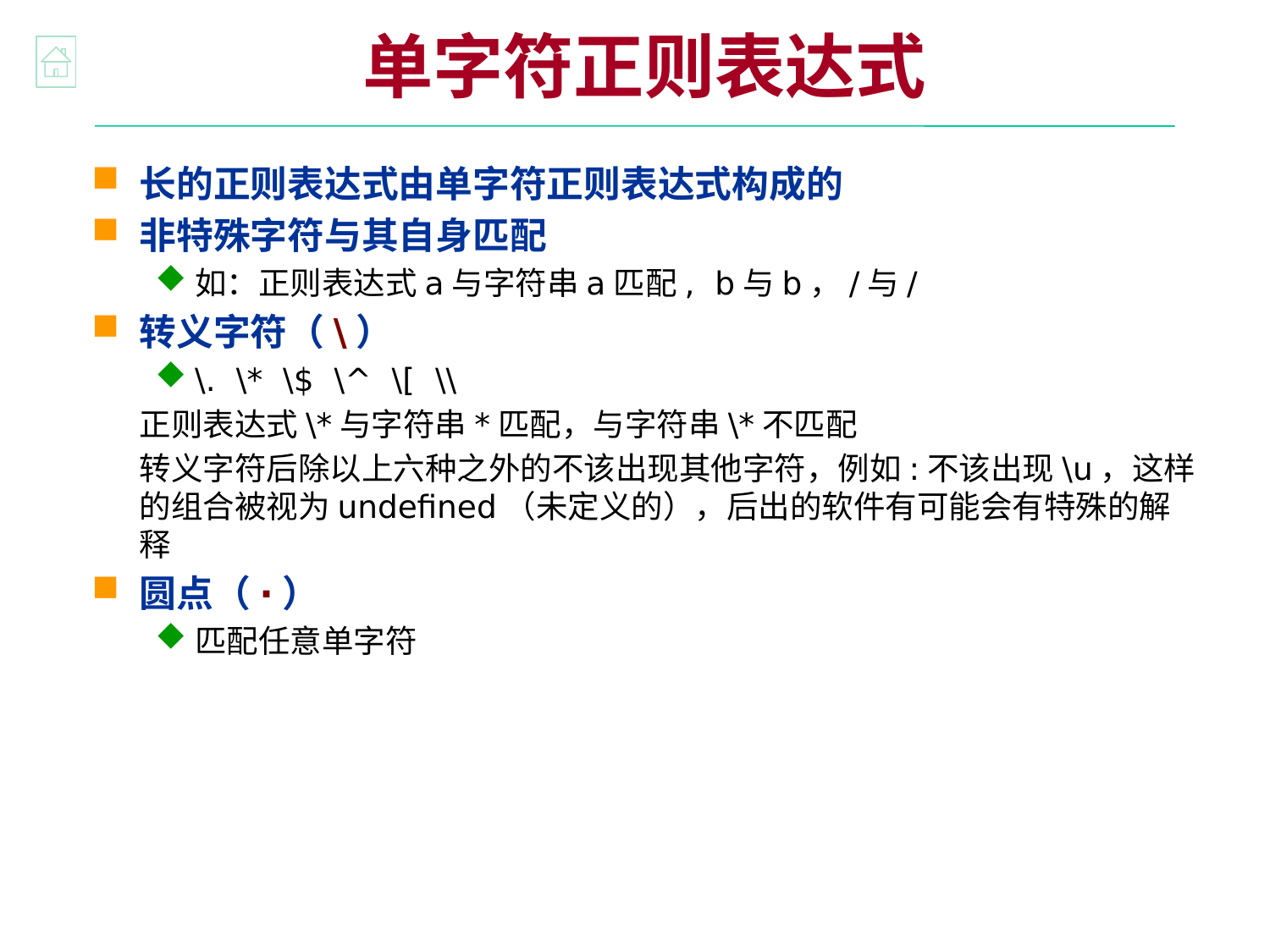

单字符正则表达式

长的正则表达式由单字符正则表达式构成的
非特殊字符与其自身匹配
如：正则表达式a与字符串a匹配,  b与b，/与/
转义字符（\）
\.  \*  \$  \^  \[  \\
正则表达式\*与字符串*匹配，与字符串\*不匹配
转义字符后除以上六种之外的不该出现其他字符，例如:不该出现\u，这样的组合被视为undefined（未定义的），后出的软件有可能会有特殊的解释
圆点（·）
匹配任意单字符